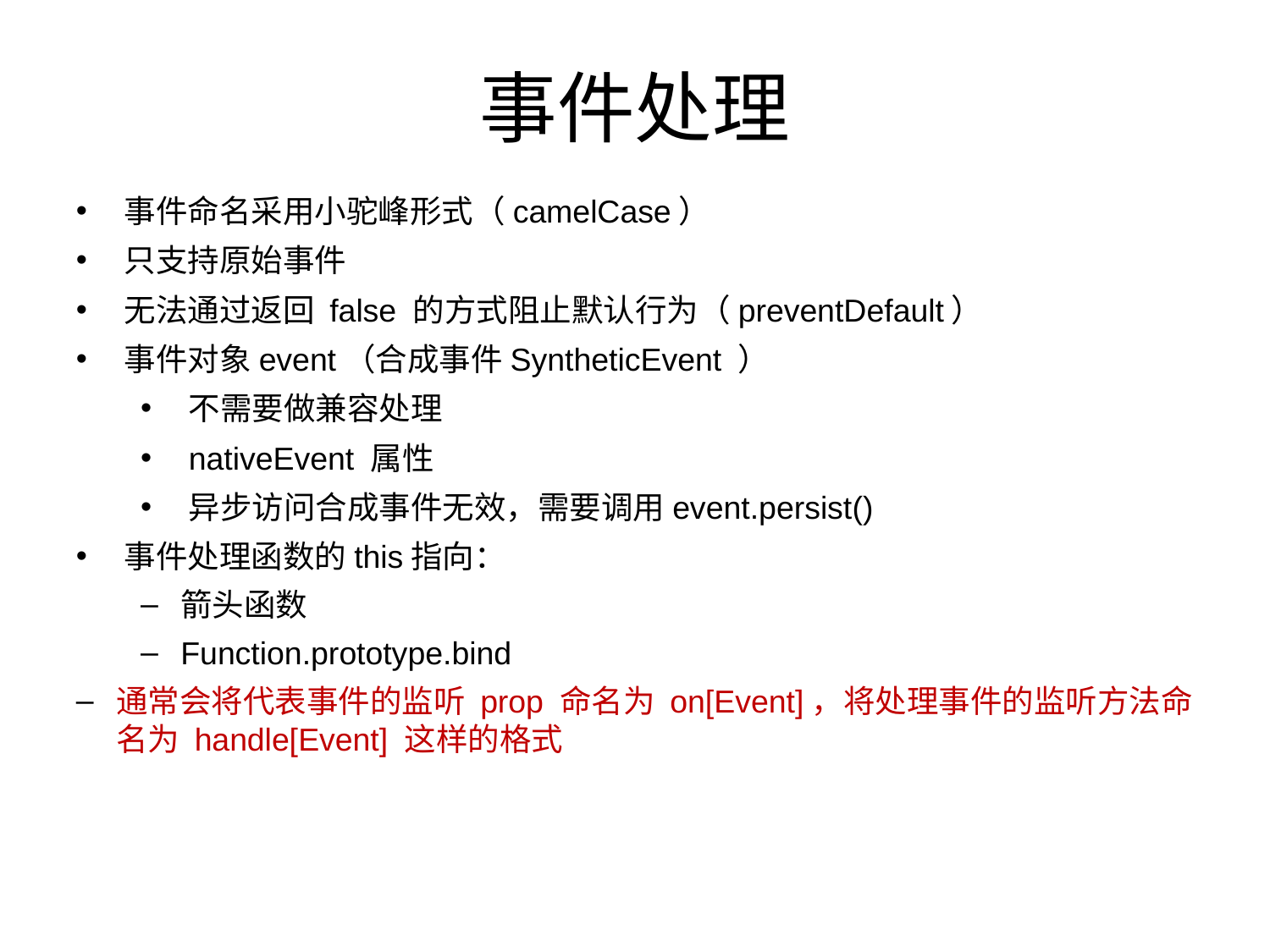

事件处理
事件命名采用小驼峰形式（camelCase）
只支持原始事件
无法通过返回 false 的方式阻止默认行为（preventDefault）
事件对象event（合成事件SyntheticEvent ）
不需要做兼容处理
nativeEvent 属性
异步访问合成事件无效，需要调用event.persist()
事件处理函数的this指向：
箭头函数
Function.prototype.bind
通常会将代表事件的监听 prop 命名为 on[Event]，将处理事件的监听方法命名为 handle[Event] 这样的格式